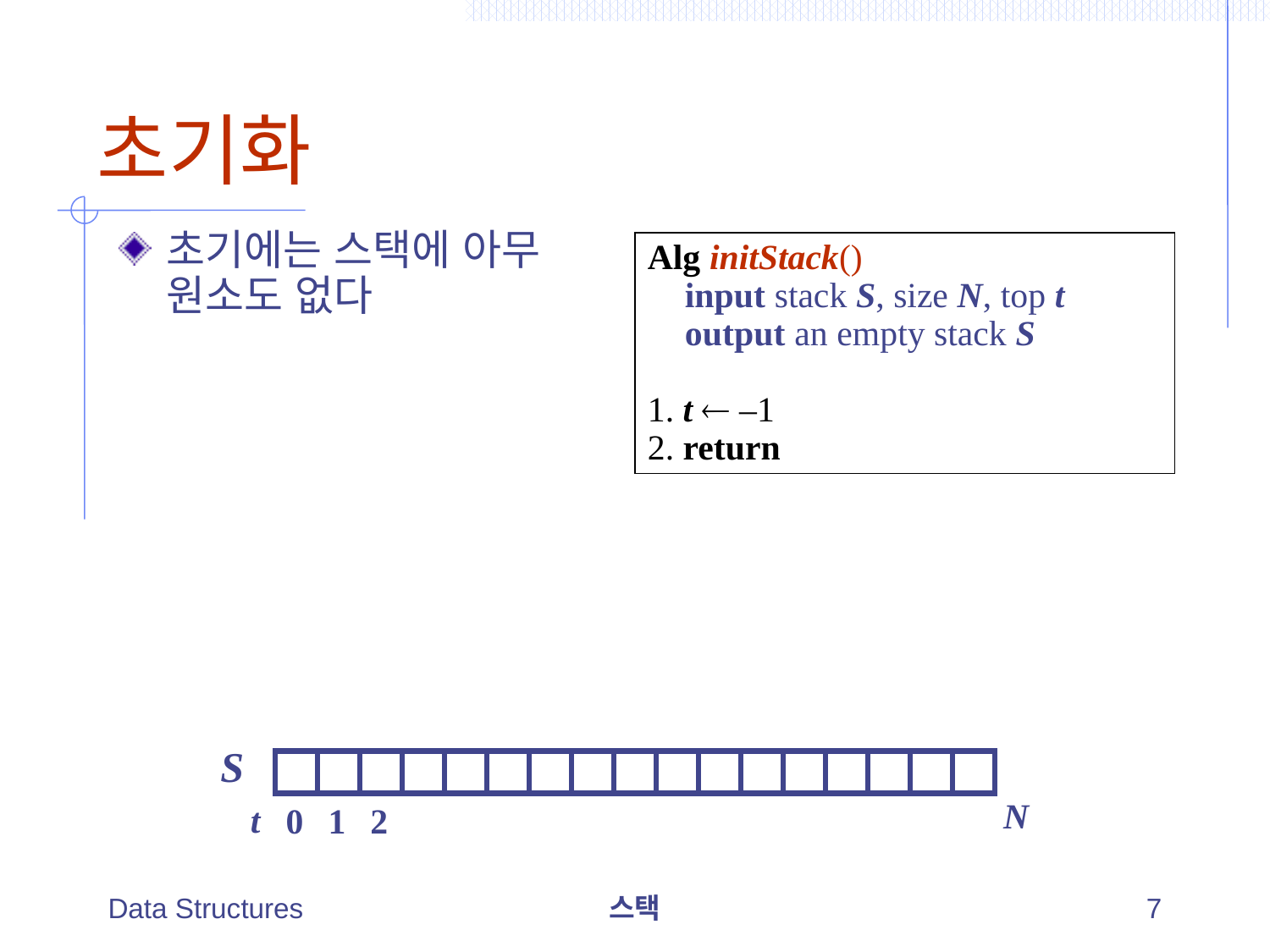

# 초기화
초기에는 스택에 아무 원소도 없다
Alg initStack()
	input stack S, size N, top t
	output an empty stack S

1. t ← –1
2. return
S

N
t
0
1
2
Data Structures
스택
7